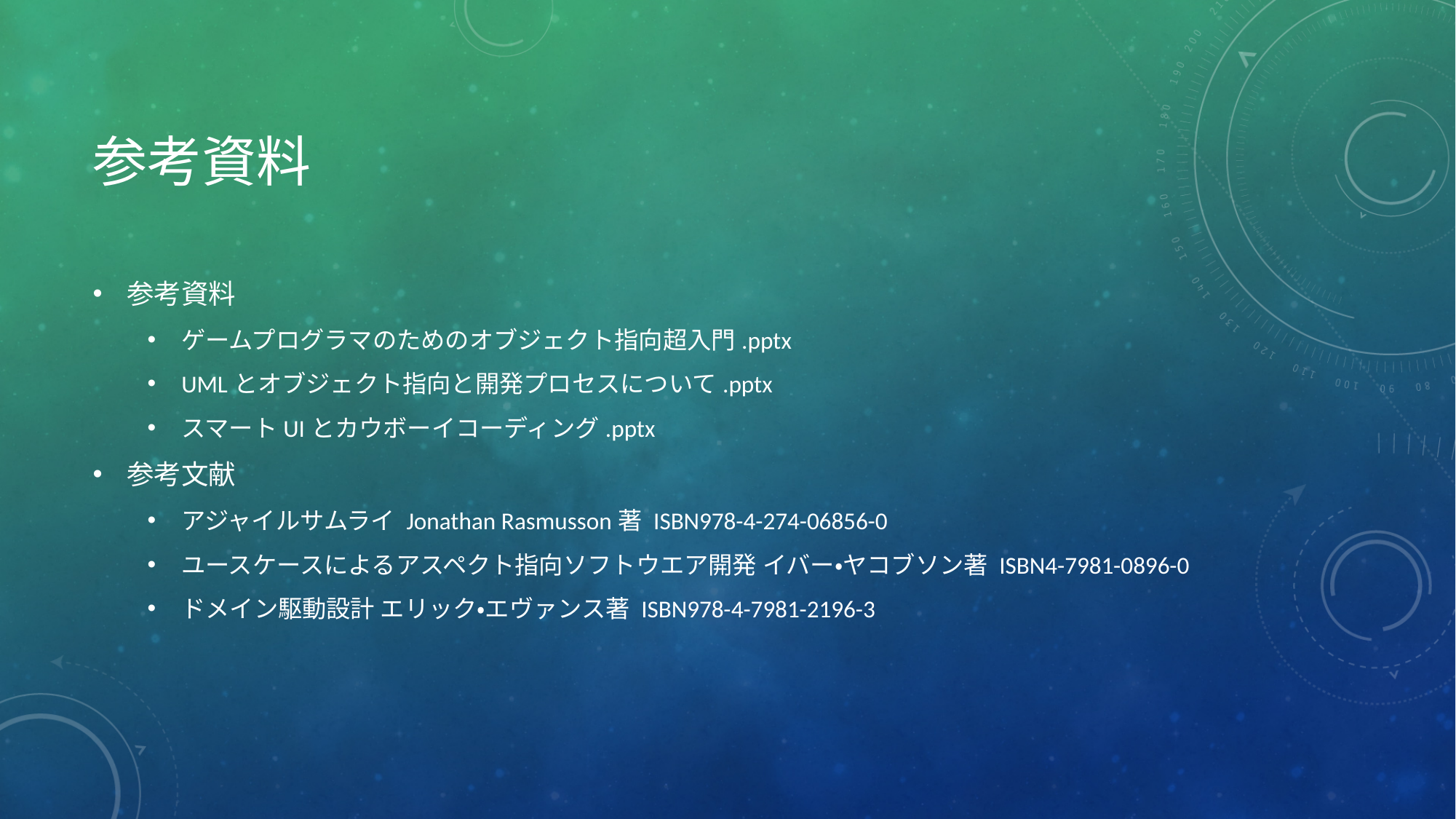

# 参考資料
参考資料
ゲームプログラマのためのオブジェクト指向超入門.pptx
UMLとオブジェクト指向と開発プロセスについて.pptx
スマートUIとカウボーイコーディング.pptx
参考文献
アジャイルサムライ Jonathan Rasmusson著 ISBN978-4-274-06856-0
ユースケースによるアスペクト指向ソフトウエア開発 イバー・ヤコブソン著 ISBN4-7981-0896-0
ドメイン駆動設計 エリック・エヴァンス著 ISBN978-4-7981-2196-3